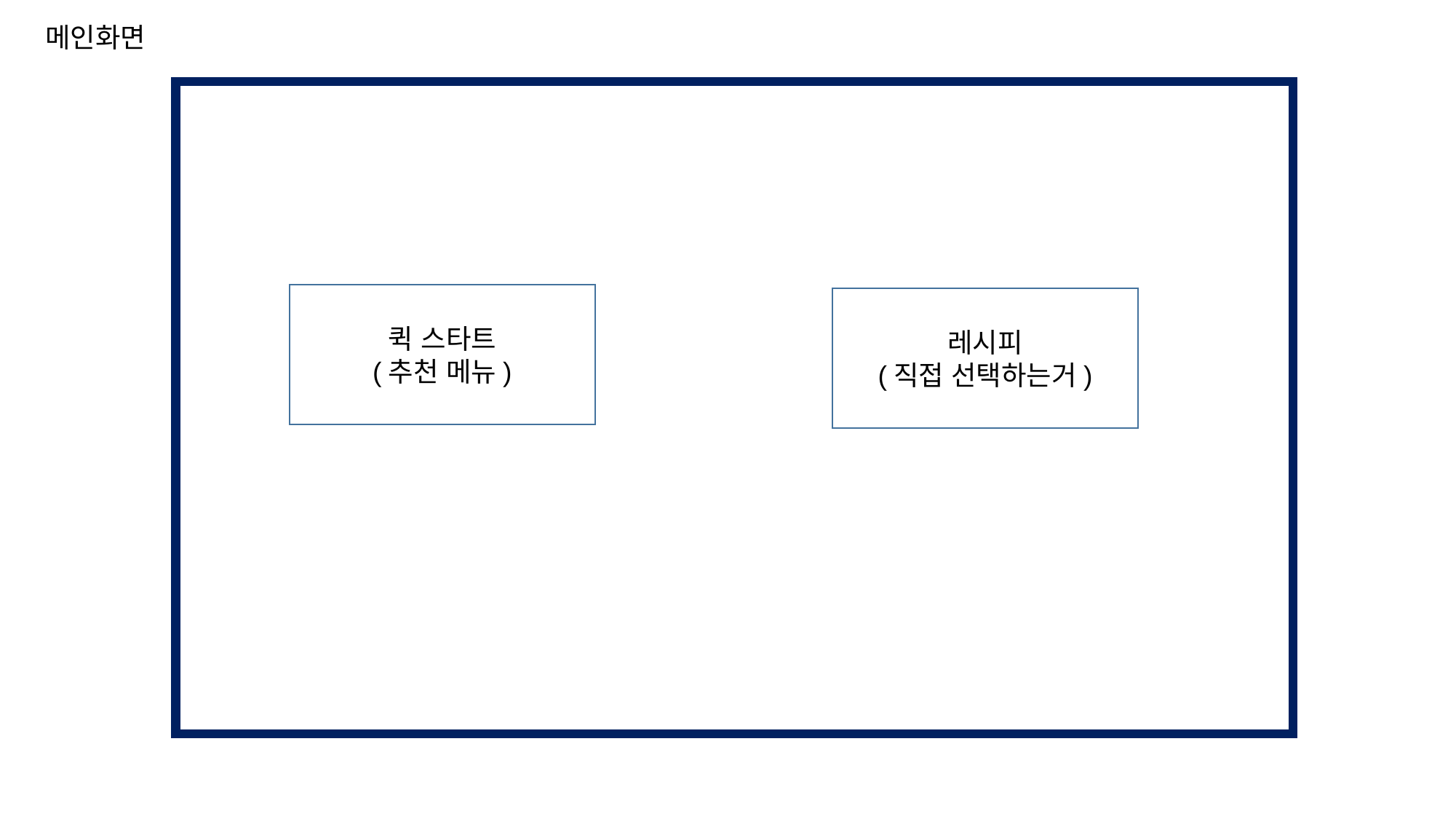

메인화면

퀵 스타트
(추천 메뉴)
레시피
(직접 선택하는거)